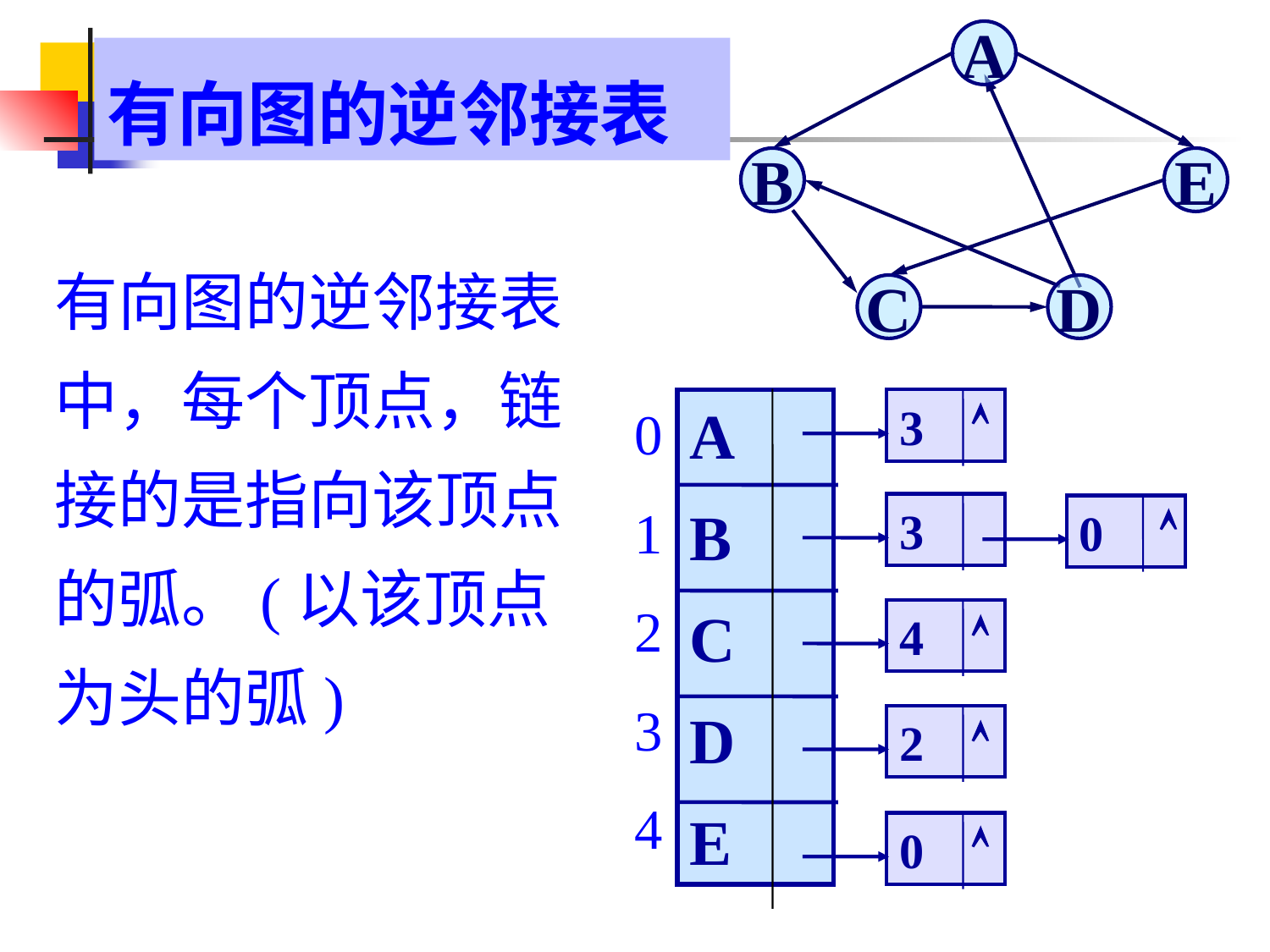

A

B
E

C
D

有向图的逆邻接表
有向图的逆邻接表中，每个顶点，链接的是指向该顶点的弧。(以该顶点为头的弧)
A
B
C
D
E

3
∧

0
1
2
3
4
3

0
∧

4
∧

2
∧

0
∧